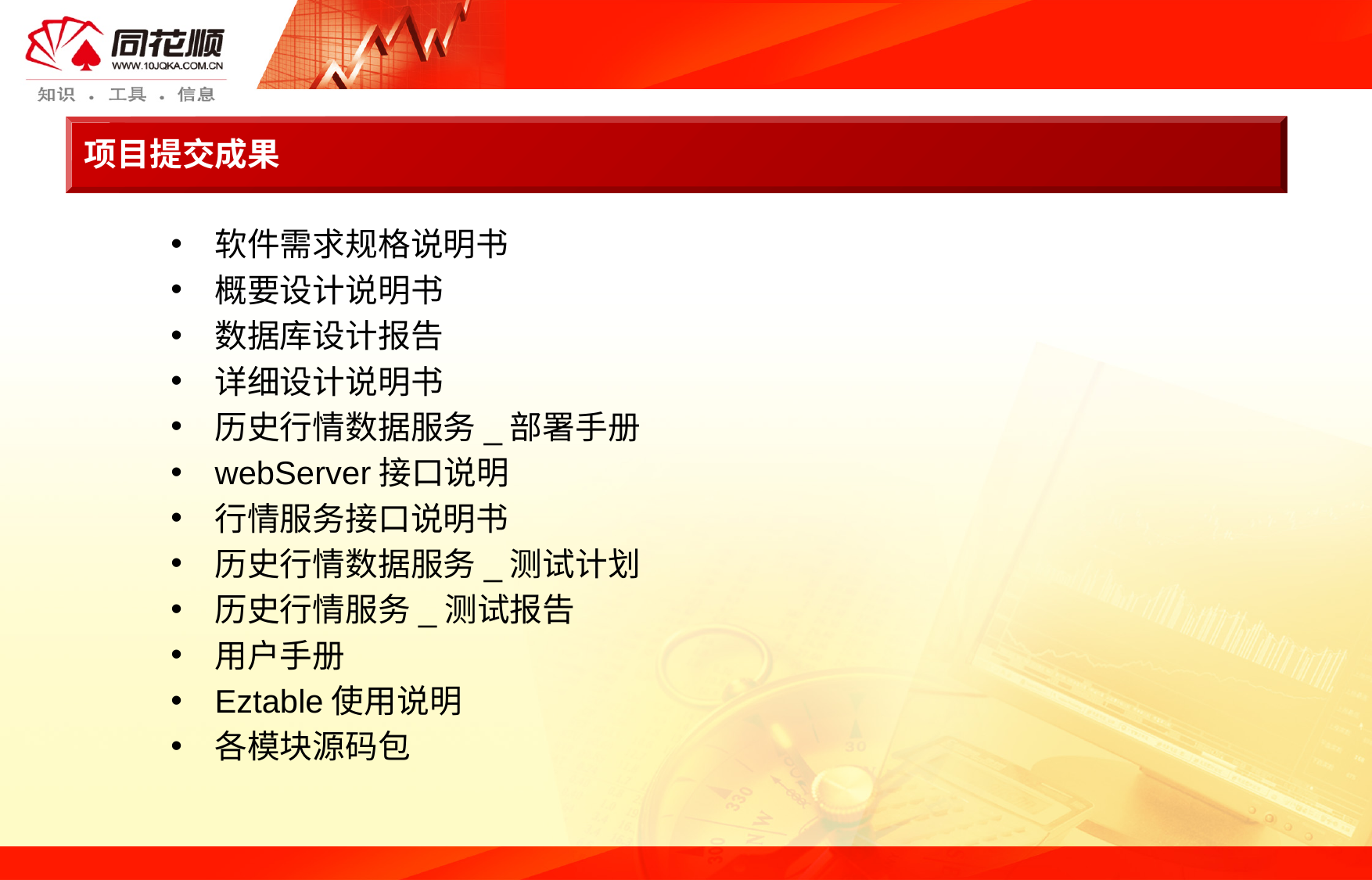

项目提交成果
软件需求规格说明书
概要设计说明书
数据库设计报告
详细设计说明书
历史行情数据服务_部署手册
webServer接口说明
行情服务接口说明书
历史行情数据服务_测试计划
历史行情服务_测试报告
用户手册
Eztable使用说明
各模块源码包